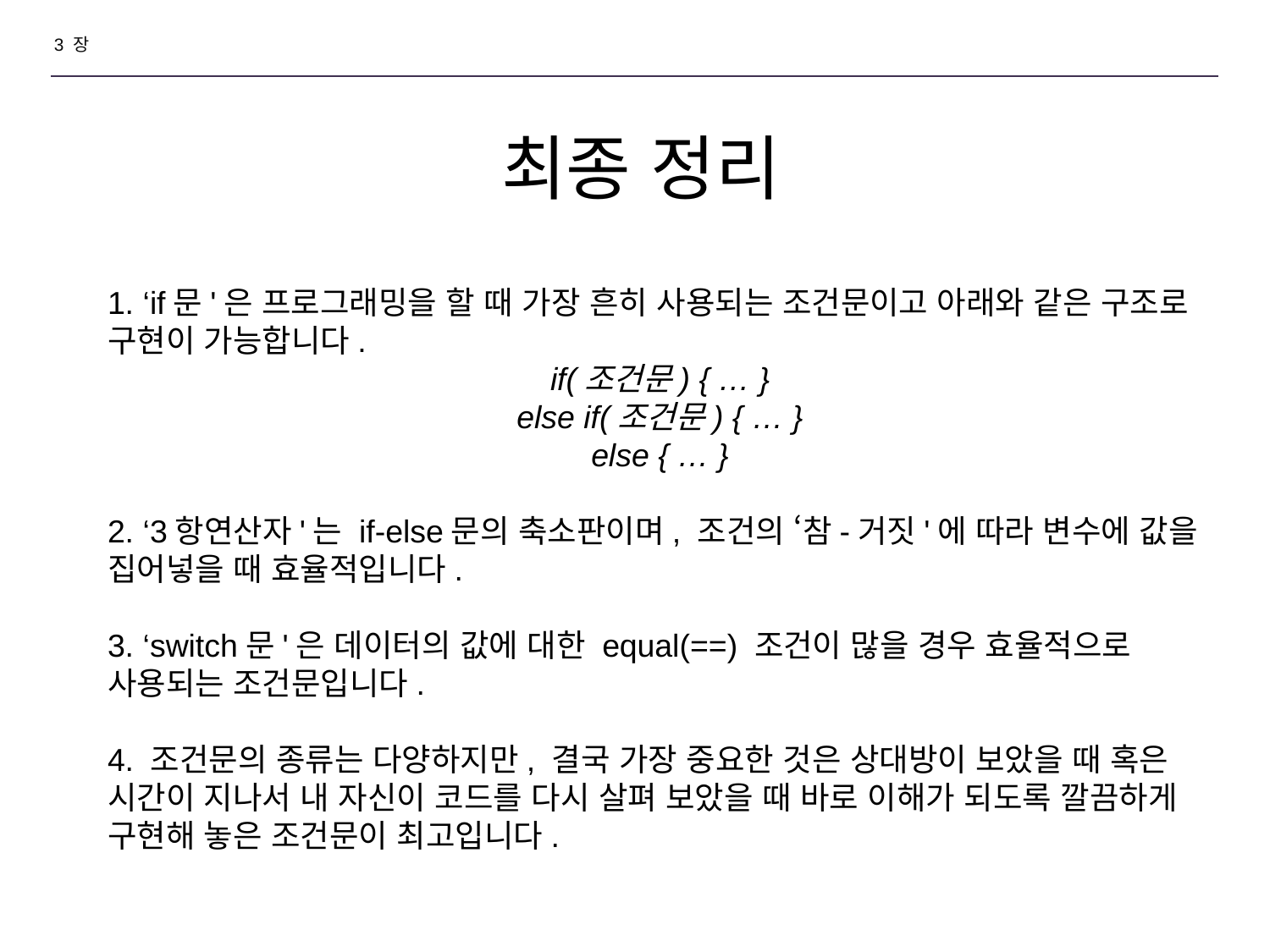

3 장
# 최종 정리

1. ‘if문'은 프로그래밍을 할 때 가장 흔히 사용되는 조건문이고 아래와 같은 구조로 구현이 가능합니다.
if(조건문) { … }
else if(조건문) { … }
else { … }

2. ‘3항연산자'는 if-else문의 축소판이며, 조건의 ‘참-거짓'에 따라 변수에 값을 집어넣을 때 효율적입니다.

3. ‘switch문'은 데이터의 값에 대한 equal(==) 조건이 많을 경우 효율적으로 사용되는 조건문입니다.

4. 조건문의 종류는 다양하지만, 결국 가장 중요한 것은 상대방이 보았을 때 혹은 시간이 지나서 내 자신이 코드를 다시 살펴 보았을 때 바로 이해가 되도록 깔끔하게 구현해 놓은 조건문이 최고입니다.